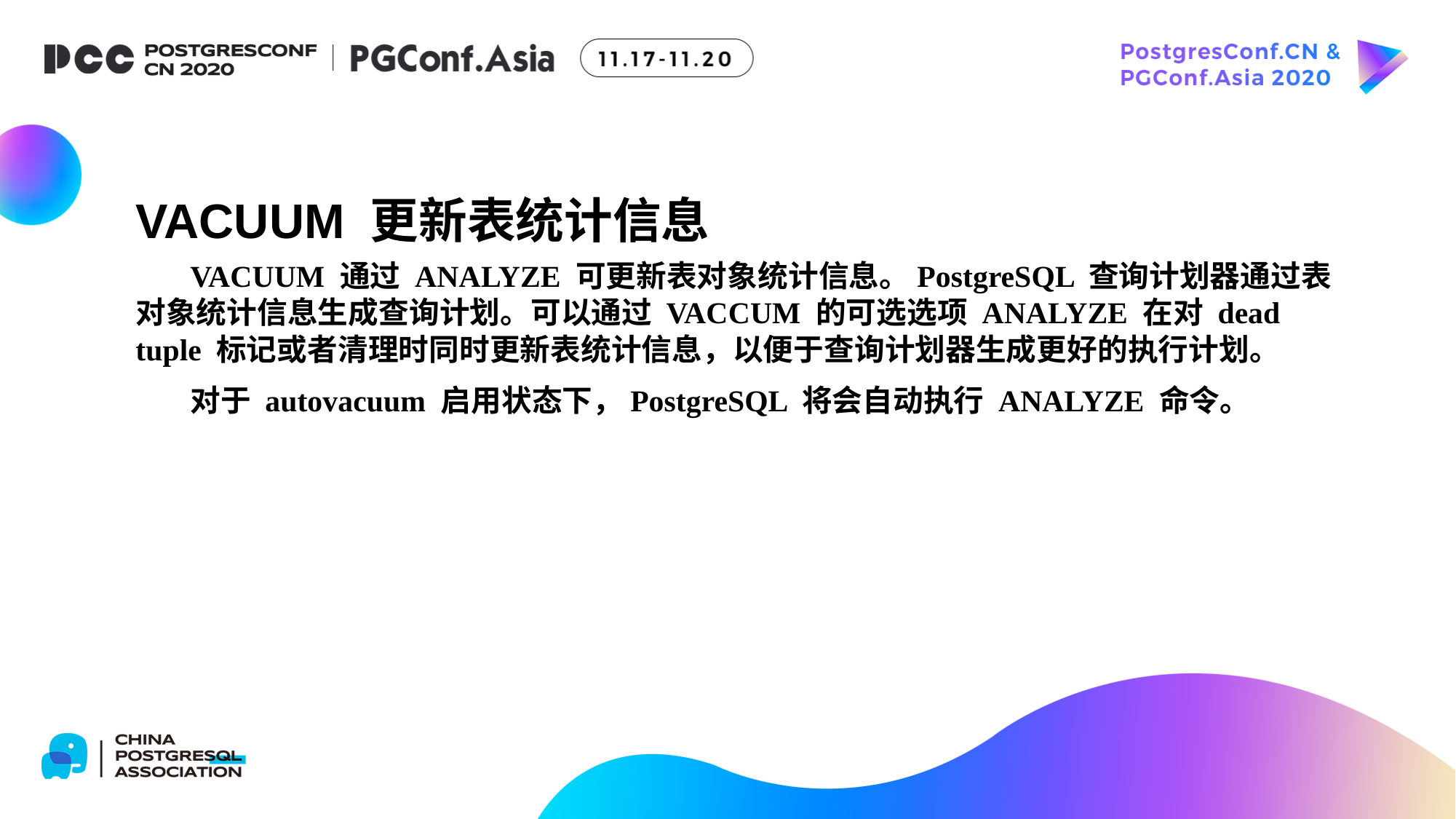

VACUUM 更新表统计信息
VACUUM 通过 ANALYZE 可更新表对象统计信息。PostgreSQL 查询计划器通过表对象统计信息生成查询计划。可以通过 VACCUM 的可选选项 ANALYZE 在对 dead tuple 标记或者清理时同时更新表统计信息，以便于查询计划器生成更好的执行计划。
对于 autovacuum 启用状态下，PostgreSQL 将会自动执行 ANALYZE 命令。